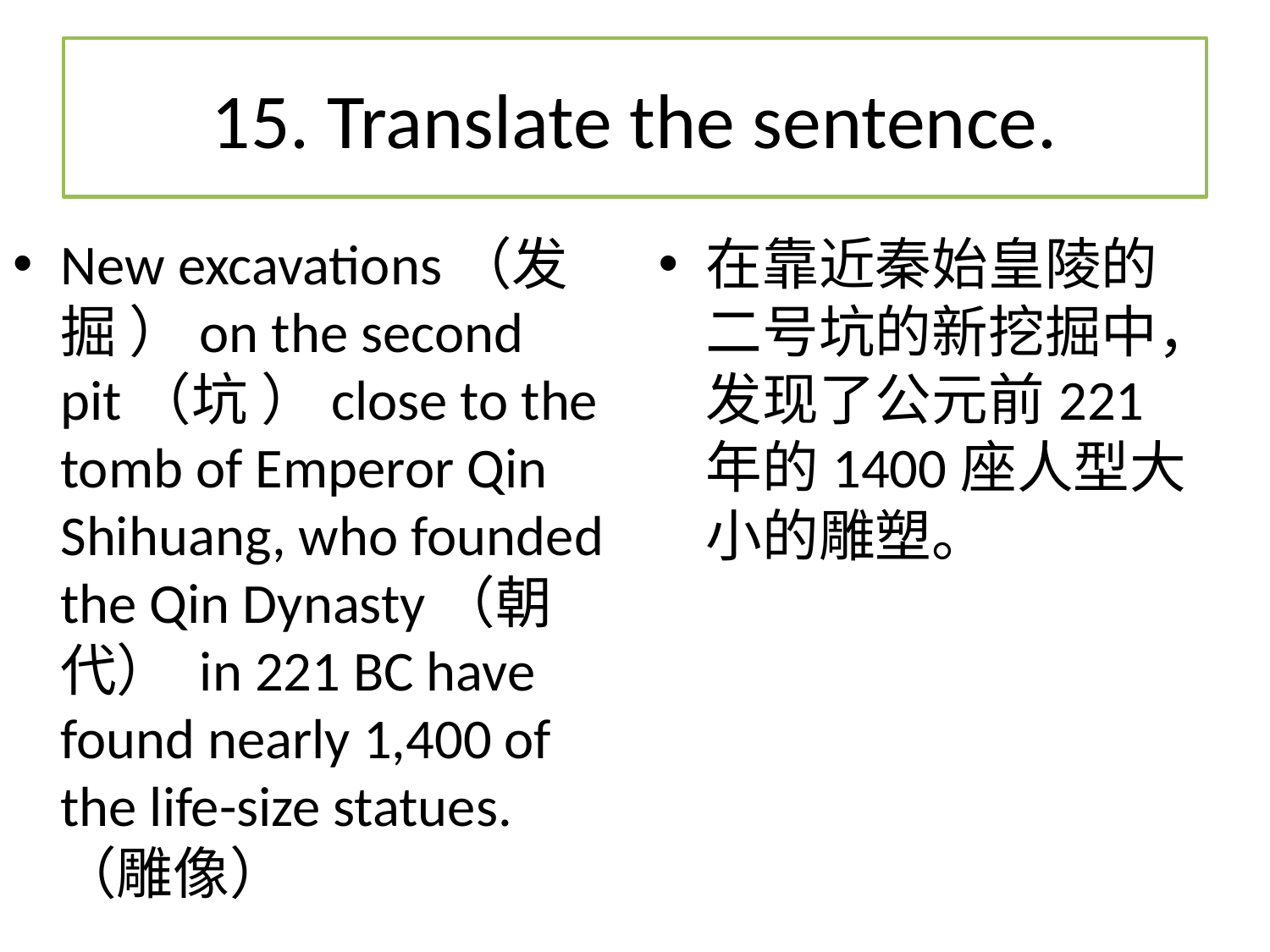

# 15. Translate the sentence.
New excavations（发掘 ）on the second pit（坑 ）close to the tomb of Emperor Qin Shihuang, who founded the Qin Dynasty（朝代） in 221 BC have found nearly 1,400 of the life-size statues. （雕像）
在靠近秦始皇陵的二号坑的新挖掘中，发现了公元前221年的1400座人型大小的雕塑。